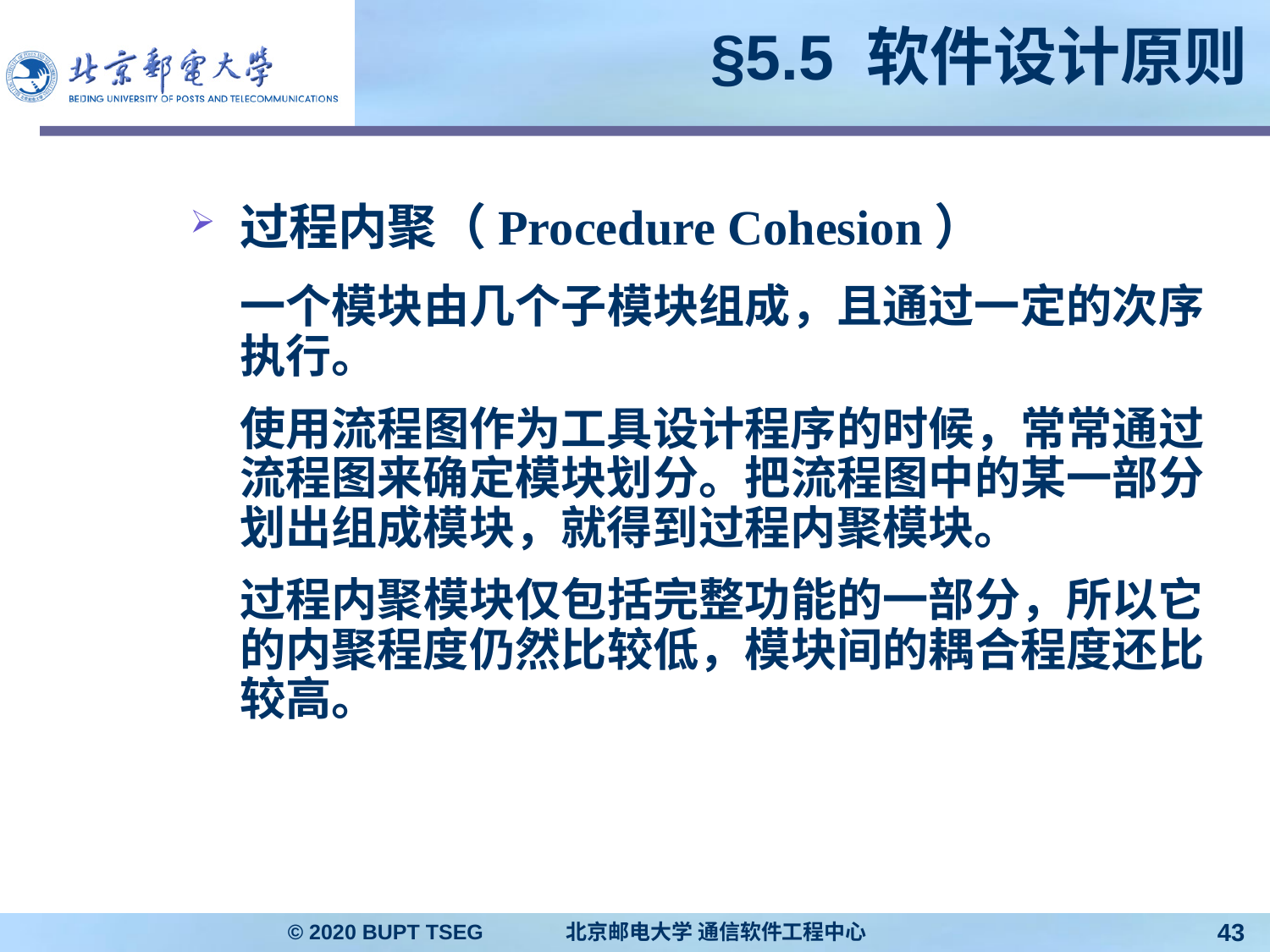

# §5.5 软件设计原则
过程内聚（Procedure Cohesion）
	一个模块由几个子模块组成，且通过一定的次序执行。
	使用流程图作为工具设计程序的时候，常常通过流程图来确定模块划分。把流程图中的某一部分划出组成模块，就得到过程内聚模块。
	过程内聚模块仅包括完整功能的一部分，所以它的内聚程度仍然比较低，模块间的耦合程度还比较高。
© 2020 BUPT TSEG             北京邮电大学 通信软件工程中心